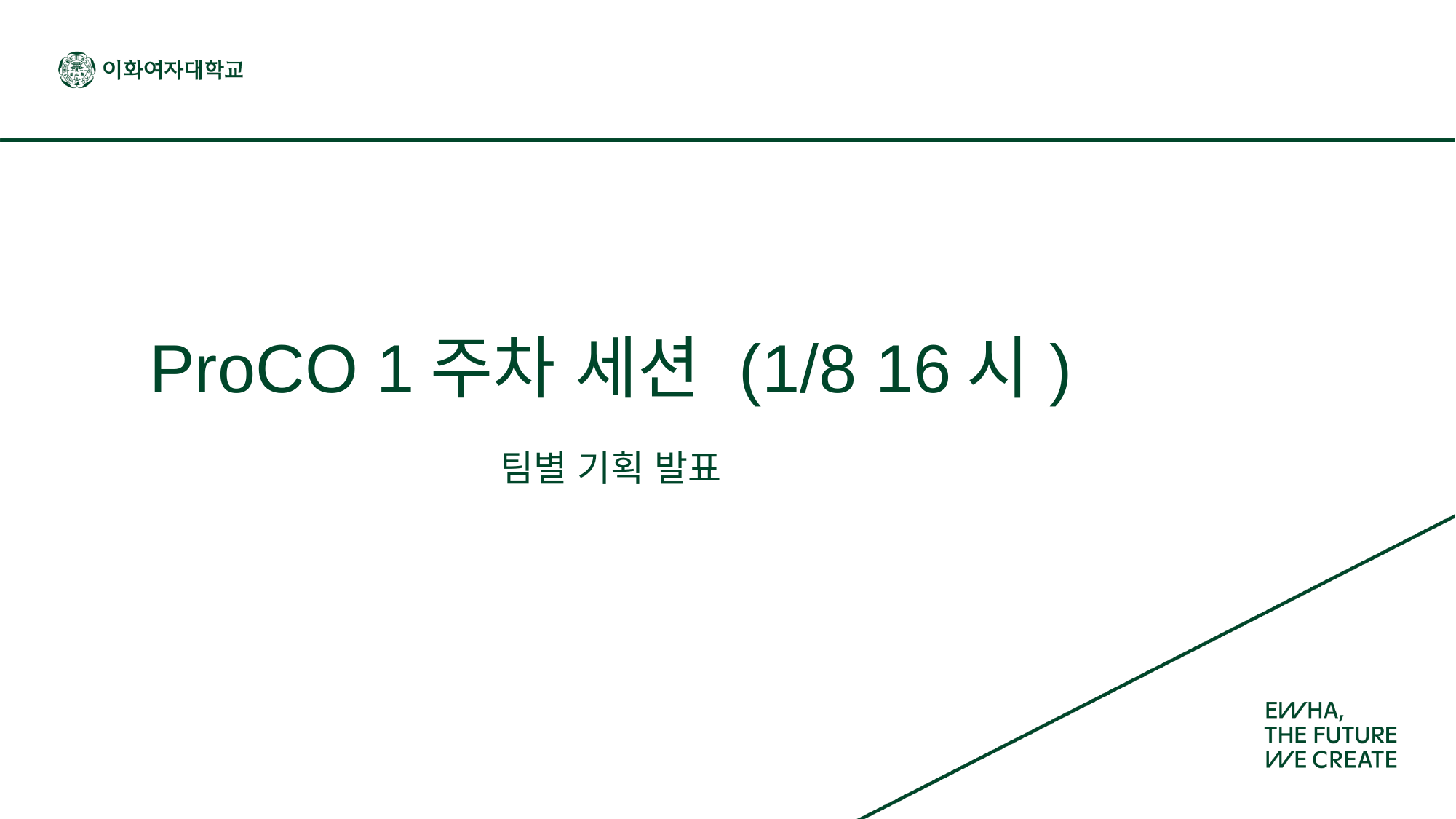

# ProCO 1주차 세션 (1/8 16시) 팀별 기획 발표